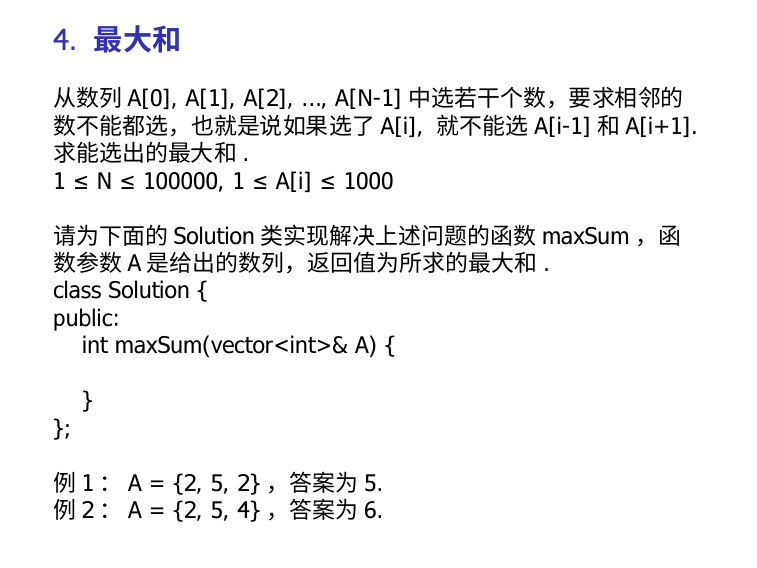

# 4. 最大和
从数列A[0], A[1], A[2], ..., A[N-1]中选若干个数，要求相邻的数不能都选，也就是说如果选了A[i], 就不能选A[i-1]和A[i+1]. 求能选出的最大和.
1 ≤ N ≤ 100000, 1 ≤ A[i] ≤ 1000

请为下面的Solution类实现解决上述问题的函数maxSum，函数参数A是给出的数列，返回值为所求的最大和.
class Solution {
public:
    int maxSum(vector<int>& A) {

    }
};

例1：A = {2, 5, 2}，答案为5.
例2：A = {2, 5, 4}，答案为6.